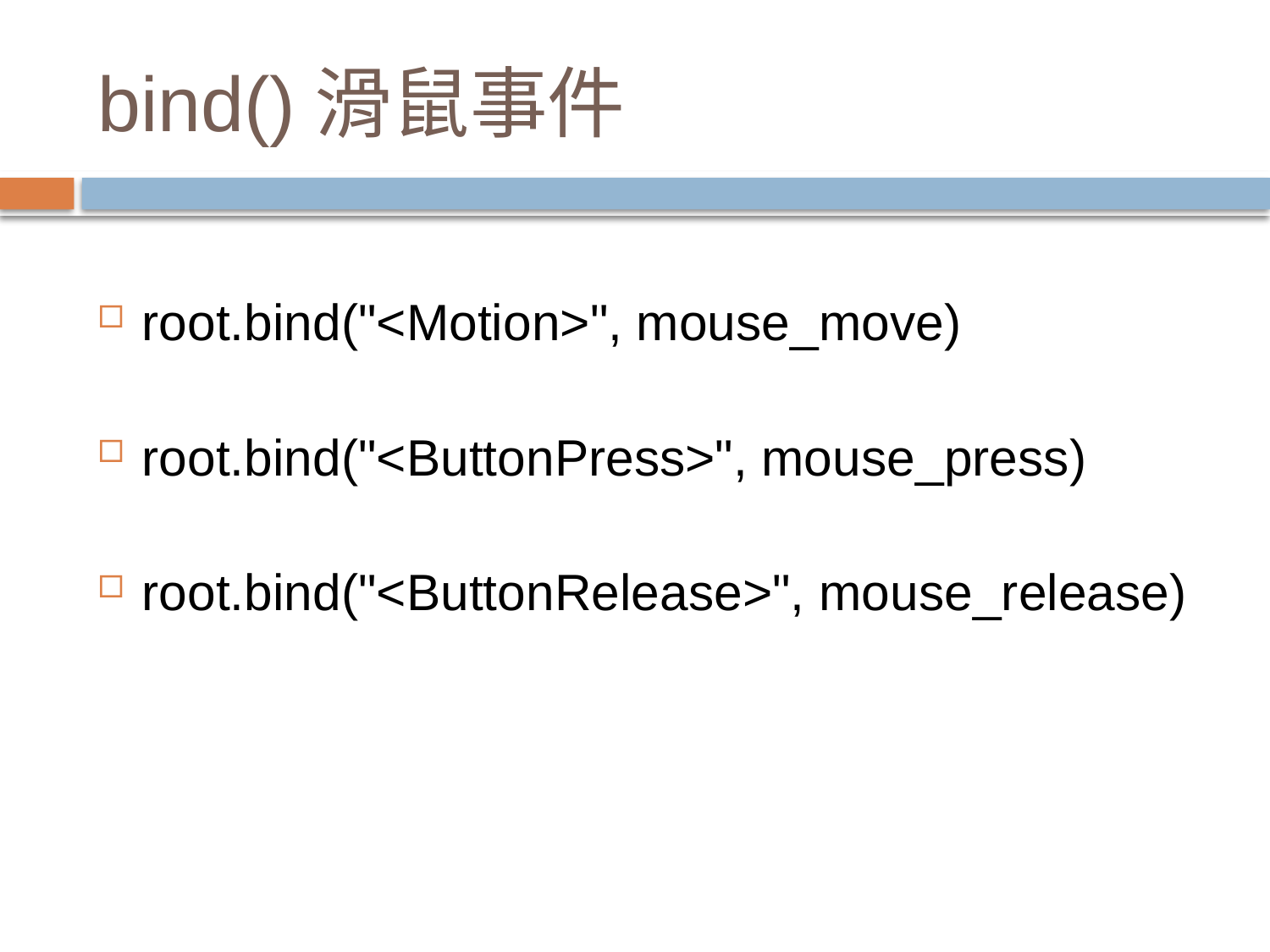

# bind()滑鼠事件
root.bind("<Motion>", mouse_move)
root.bind("<ButtonPress>", mouse_press)
root.bind("<ButtonRelease>", mouse_release)